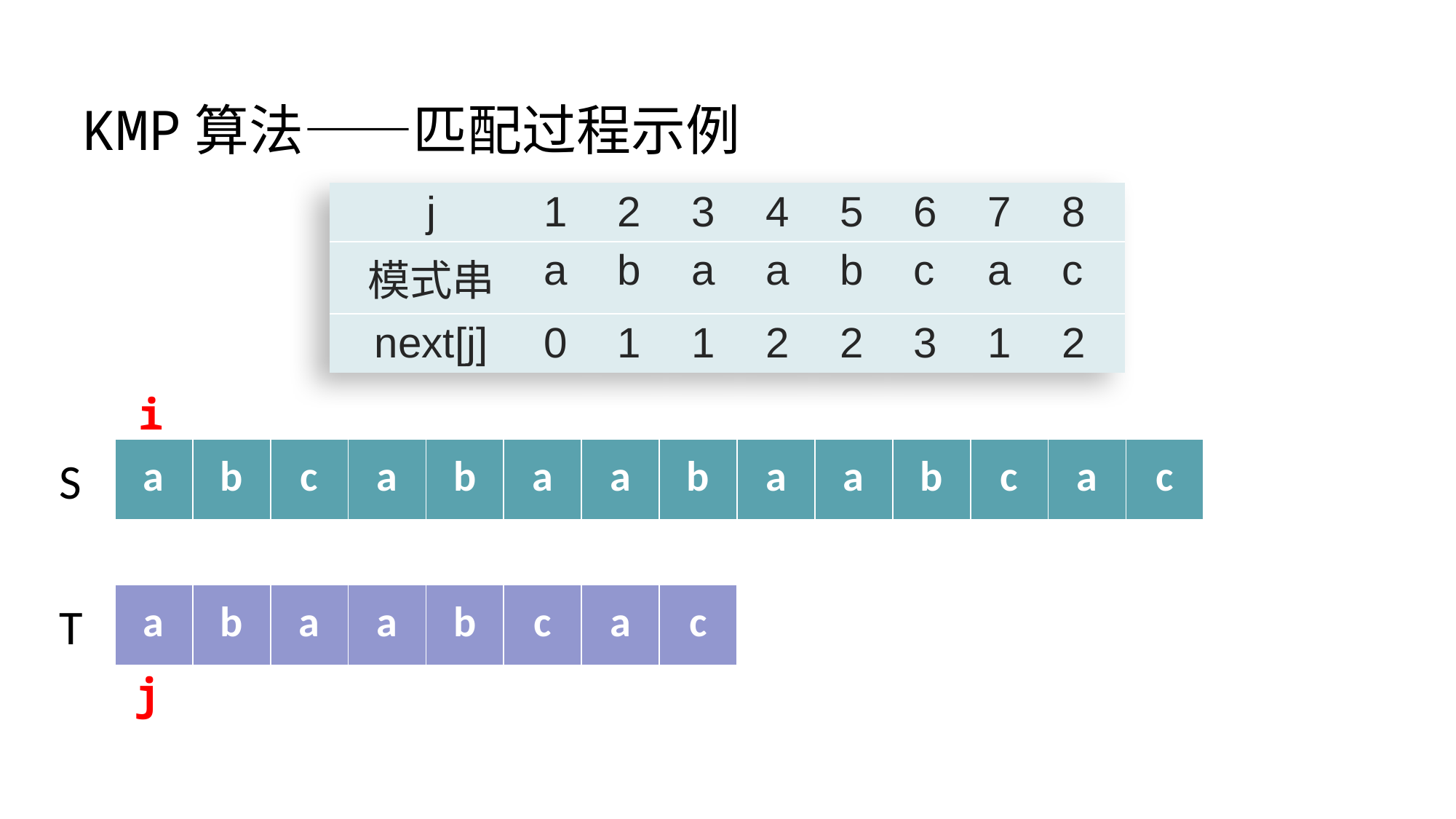

# KMP算法——匹配过程示例
| j | 1 | 2 | 3 | 4 | 5 | 6 | 7 | 8 |
| --- | --- | --- | --- | --- | --- | --- | --- | --- |
| 模式串 | a | b | a | a | b | c | a | c |
| next[j] | 0 | 1 | 1 | 2 | 2 | 3 | 1 | 2 |
i
| a | b | c | a | b | a | a | b | a | a | b | c | a | c |
| --- | --- | --- | --- | --- | --- | --- | --- | --- | --- | --- | --- | --- | --- |
S
| a | b | a | a | b | c | a | c |
| --- | --- | --- | --- | --- | --- | --- | --- |
T
j